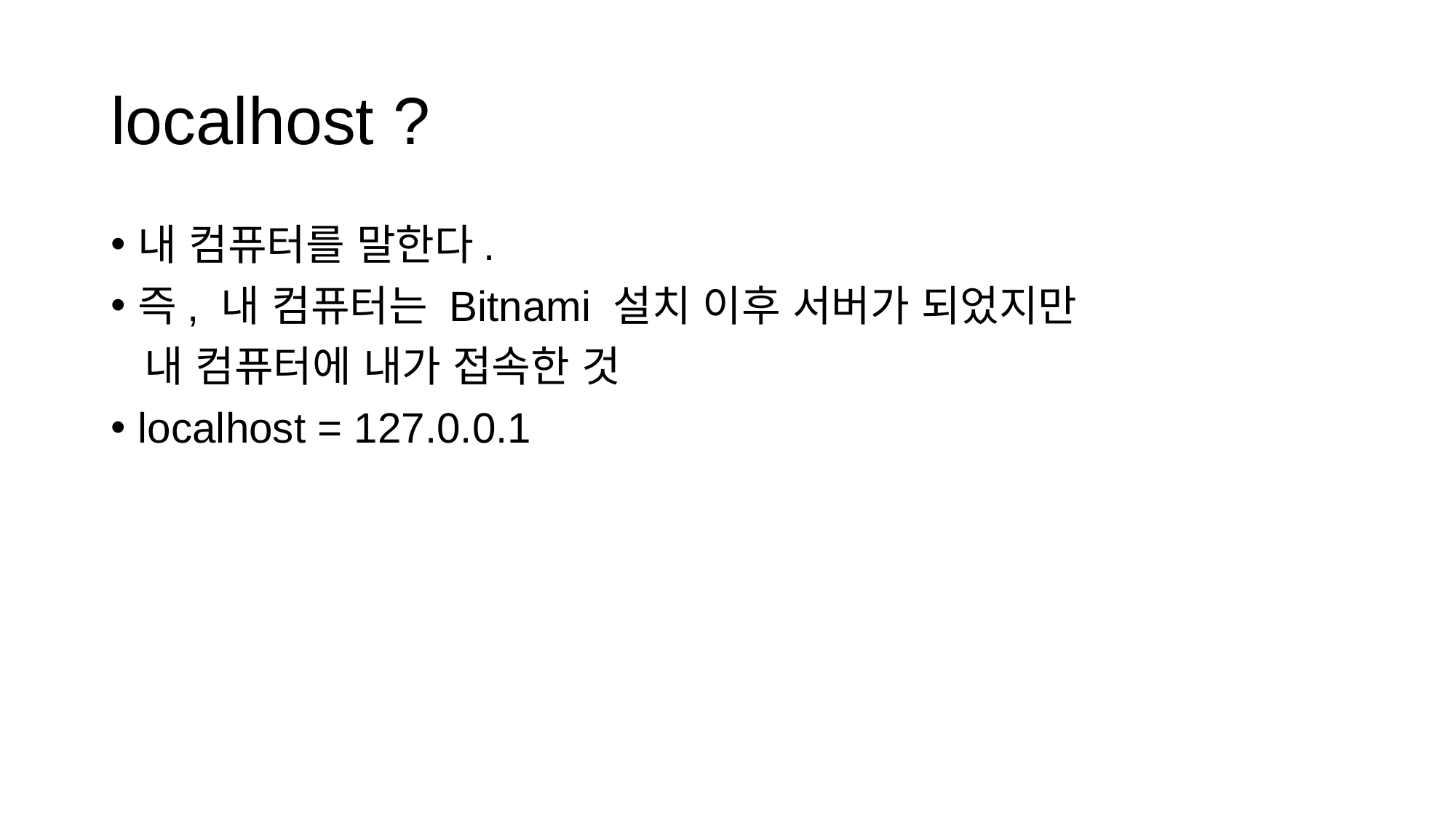

# localhost ?
내 컴퓨터를 말한다.
즉, 내 컴퓨터는 Bitnami 설치 이후 서버가 되었지만
  내 컴퓨터에 내가 접속한 것
localhost = 127.0.0.1